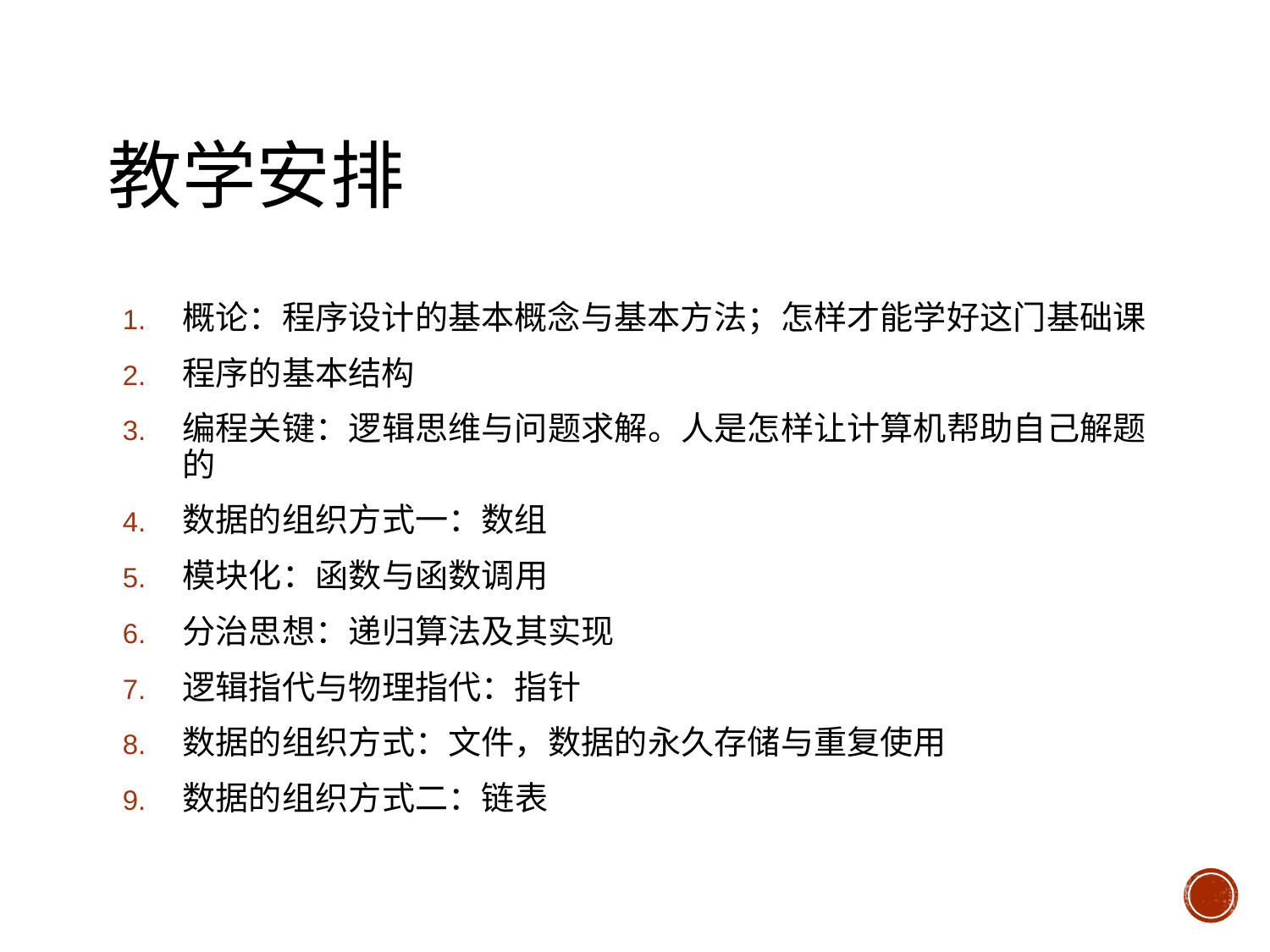

# 教学安排
概论：程序设计的基本概念与基本方法；怎样才能学好这门基础课
程序的基本结构
编程关键：逻辑思维与问题求解。人是怎样让计算机帮助自己解题的
数据的组织方式一：数组
模块化：函数与函数调用
分治思想：递归算法及其实现
逻辑指代与物理指代：指针
数据的组织方式：文件，数据的永久存储与重复使用
数据的组织方式二：链表